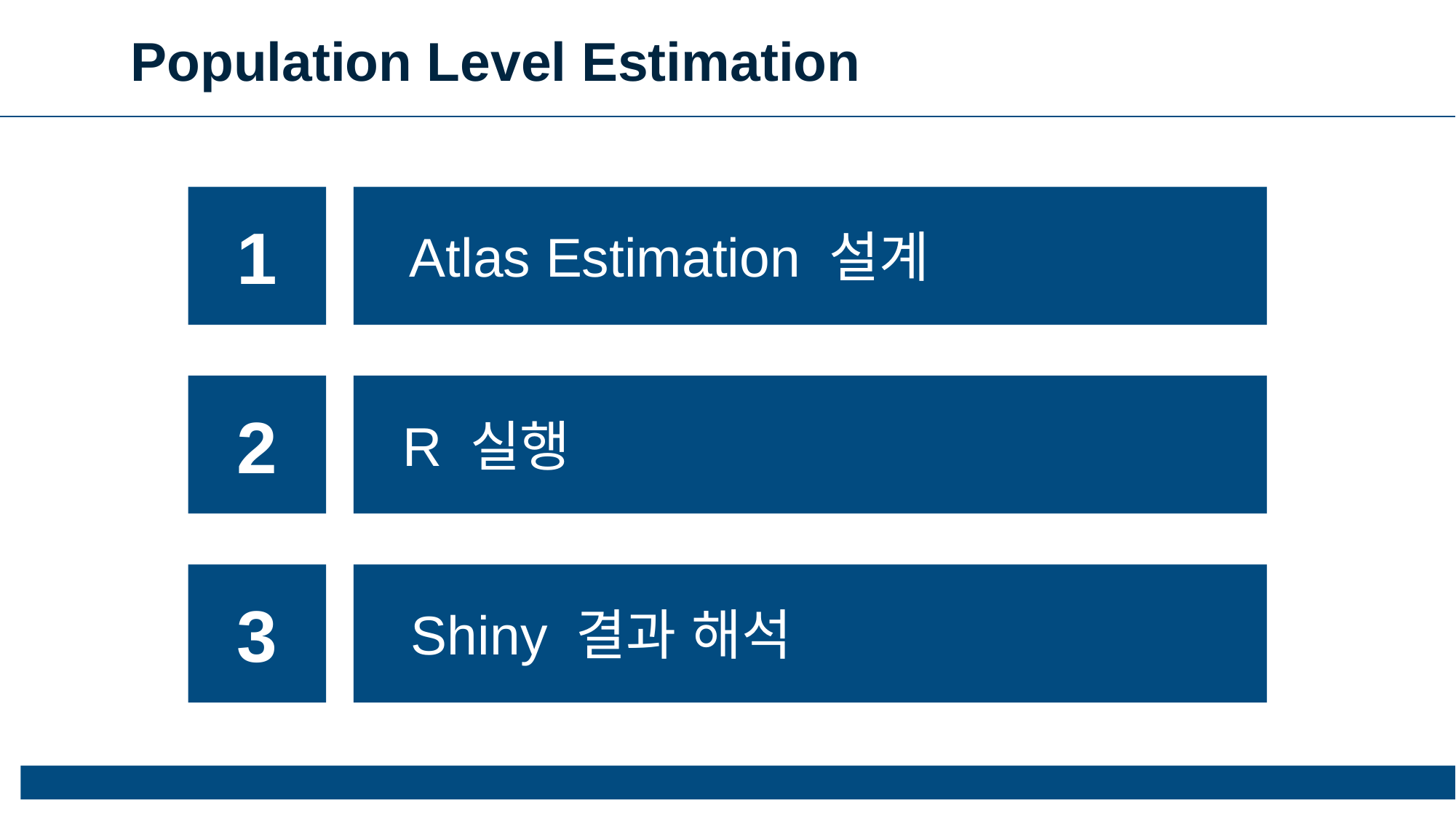

Population Level Estimation

1
Atlas Estimation 설계

2
R 실행

3
Shiny 결과 해석
2